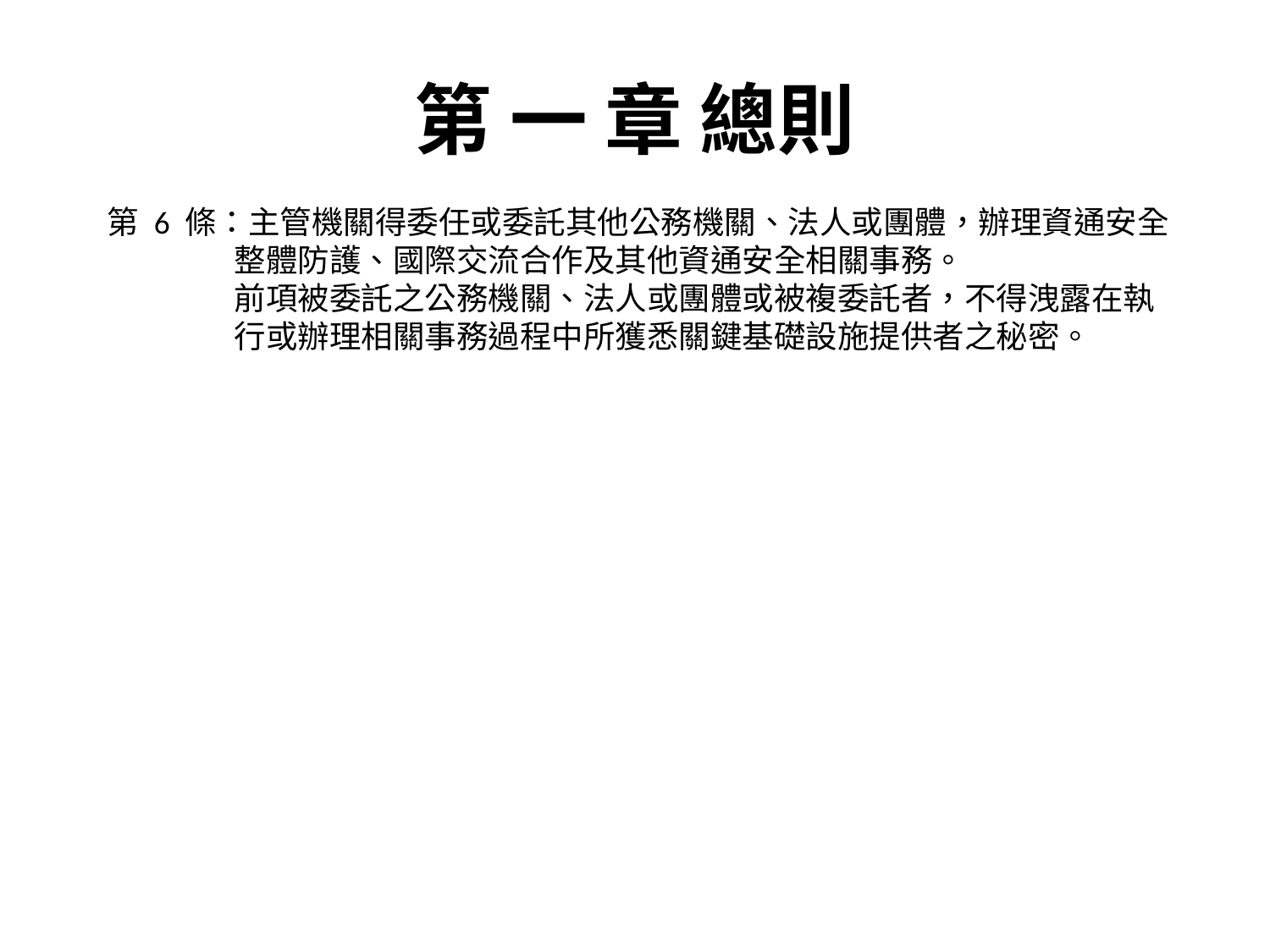

# 第 一 章 總則
第 6 條：主管機關得委任或委託其他公務機關、法人或團體，辦理資通安全	整體防護、國際交流合作及其他資通安全相關事務。
	前項被委託之公務機關、法人或團體或被複委託者，不得洩露在執	行或辦理相關事務過程中所獲悉關鍵基礎設施提供者之秘密。